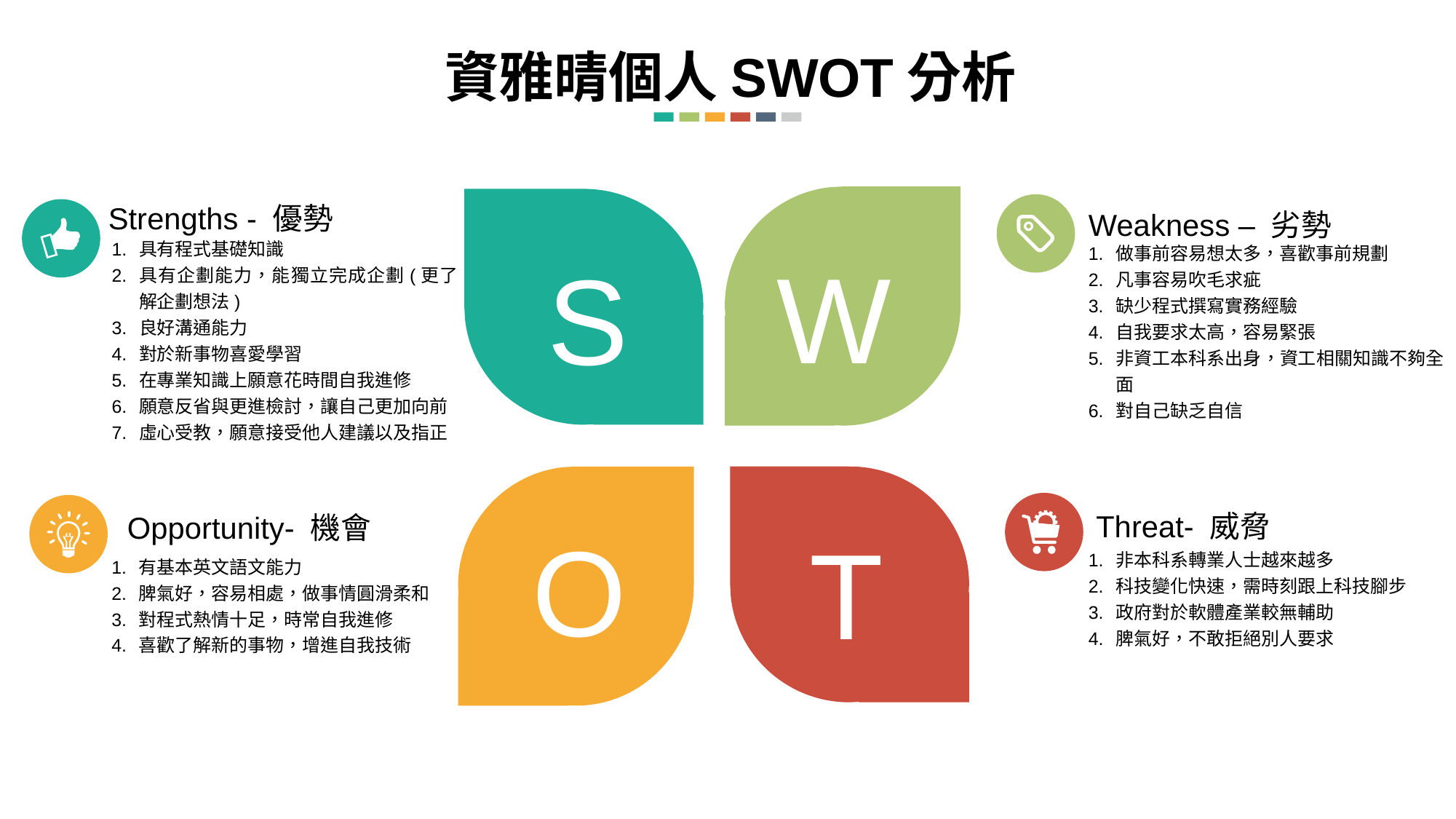

資雅晴個人SWOT分析

Strengths - 優勢

Weakness – 劣勢

具有程式基礎知識
具有企劃能力，能獨立完成企劃(更了解企劃想法)
良好溝通能力
對於新事物喜愛學習
在專業知識上願意花時間自我進修
願意反省與更進檢討，讓自己更加向前
虛心受教，願意接受他人建議以及指正
做事前容易想太多，喜歡事前規劃
凡事容易吹毛求疵
缺少程式撰寫實務經驗
自我要求太高，容易緊張
非資工本科系出身，資工相關知識不夠全面
對自己缺乏自信
W
S

Threat- 威脅

Opportunity- 機會
O
T
非本科系轉業人士越來越多
科技變化快速，需時刻跟上科技腳步
政府對於軟體產業較無輔助
脾氣好，不敢拒絕別人要求

有基本英文語文能力
脾氣好，容易相處，做事情圓滑柔和
對程式熱情十足，時常自我進修
喜歡了解新的事物，增進自我技術